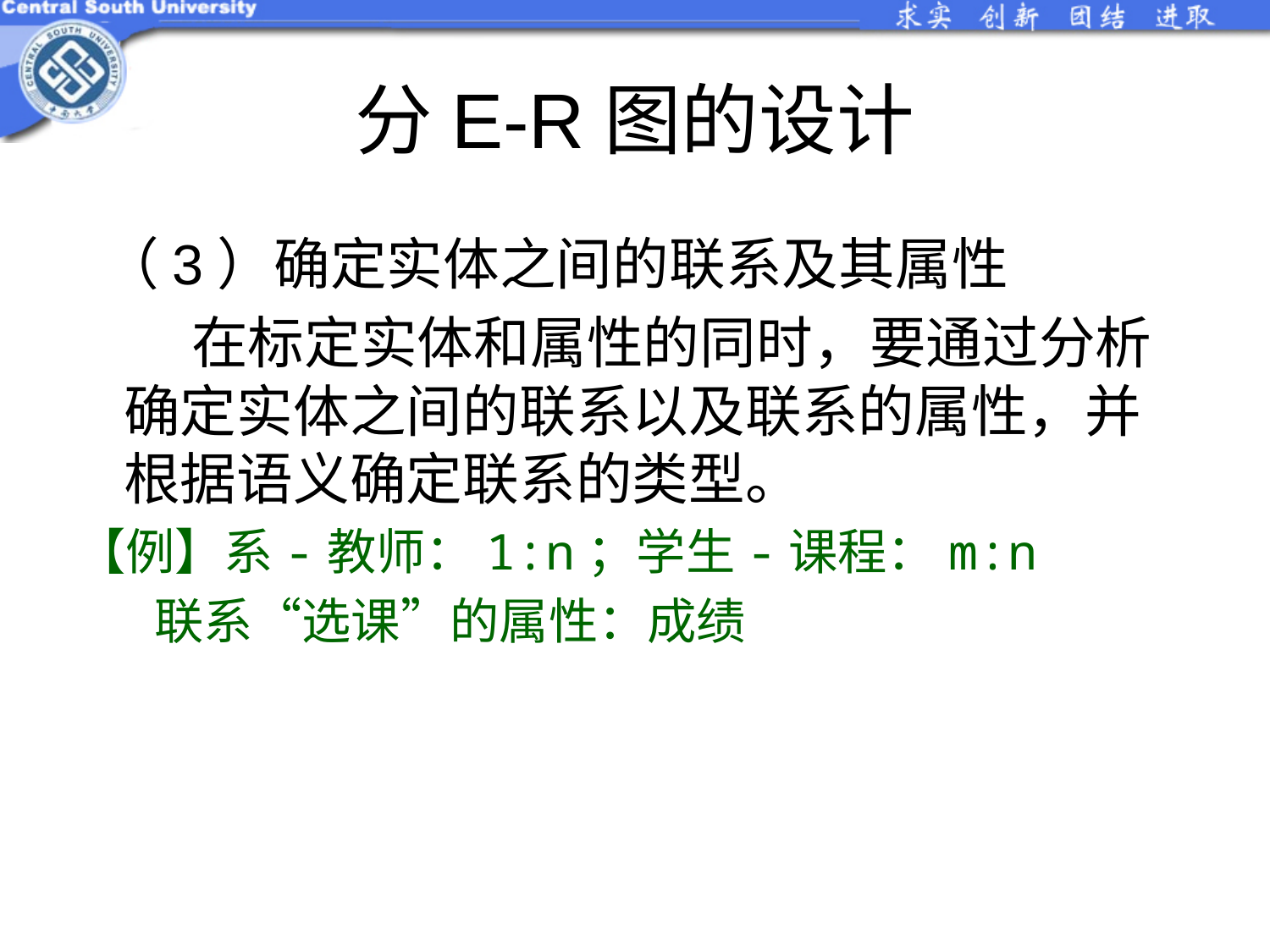

# 分E-R图的设计
 （3）确定实体之间的联系及其属性
        在标定实体和属性的同时，要通过分析确定实体之间的联系以及联系的属性，并根据语义确定联系的类型。
【例】系-教师：1:n；学生-课程：m:n
      联系“选课”的属性：成绩